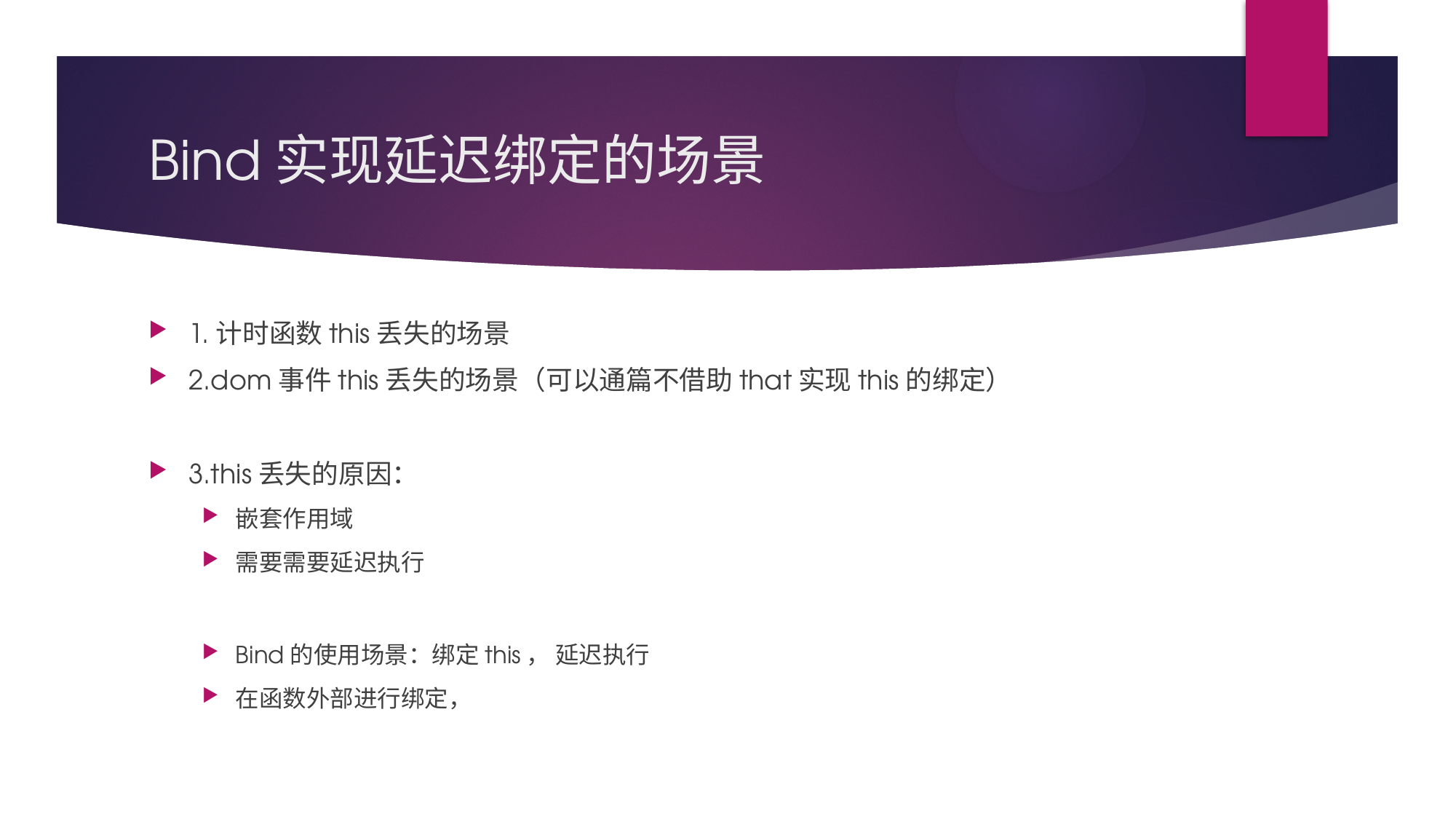

# Bind实现延迟绑定的场景
1.计时函数this丢失的场景
2.dom事件this丢失的场景（可以通篇不借助that实现this的绑定）

3.this丢失的原因：
嵌套作用域
需要需要延迟执行

Bind的使用场景：绑定this， 延迟执行
在函数外部进行绑定，